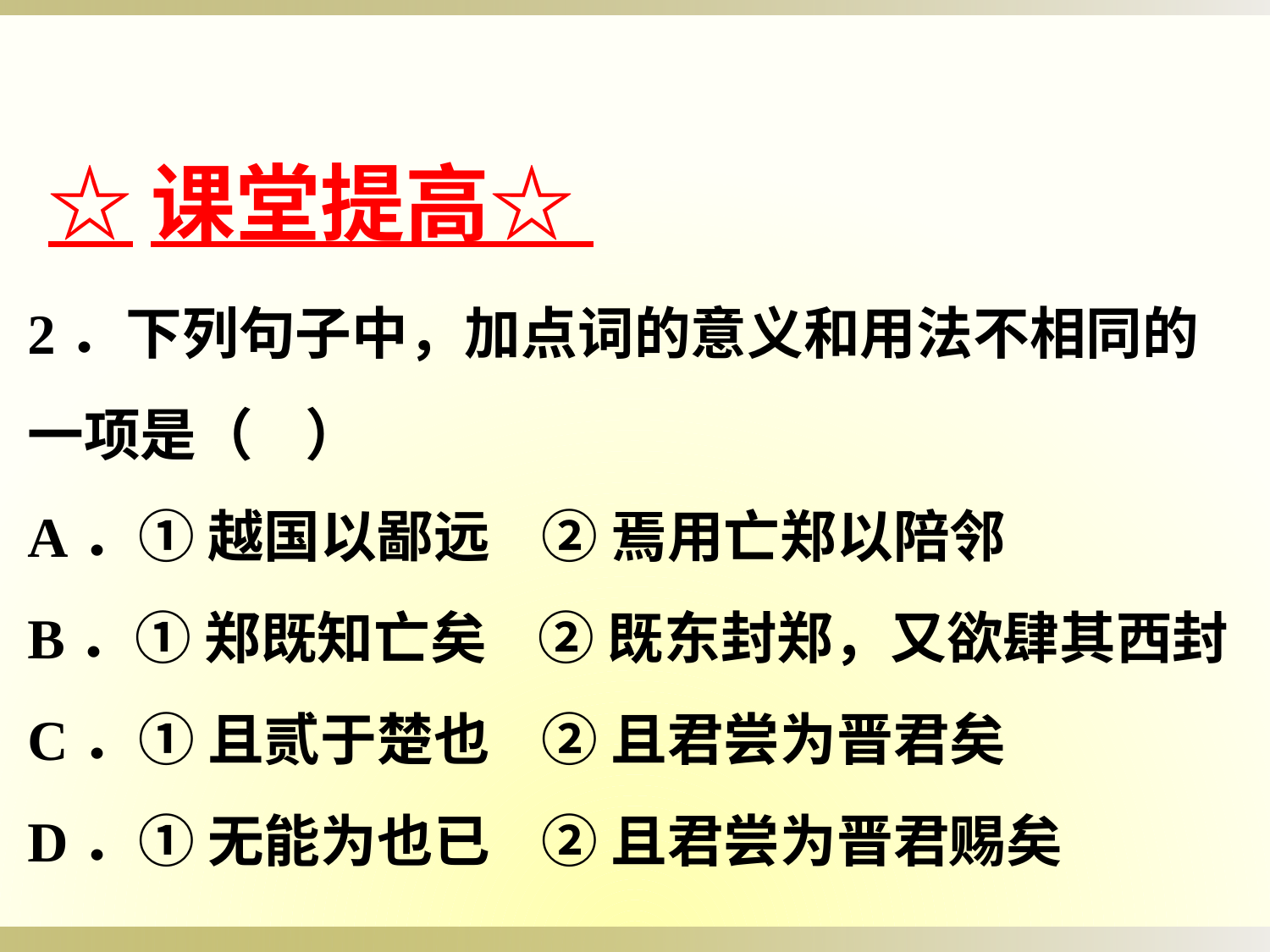

☆课堂提高☆
2．下列句子中，加点词的意义和用法不相同的一项是（    ）
A．① 越国以鄙远    ② 焉用亡郑以陪邻
B．① 郑既知亡矣    ② 既东封郑，又欲肆其西封
C．① 且贰于楚也    ② 且君尝为晋君矣
D．① 无能为也已    ② 且君尝为晋君赐矣